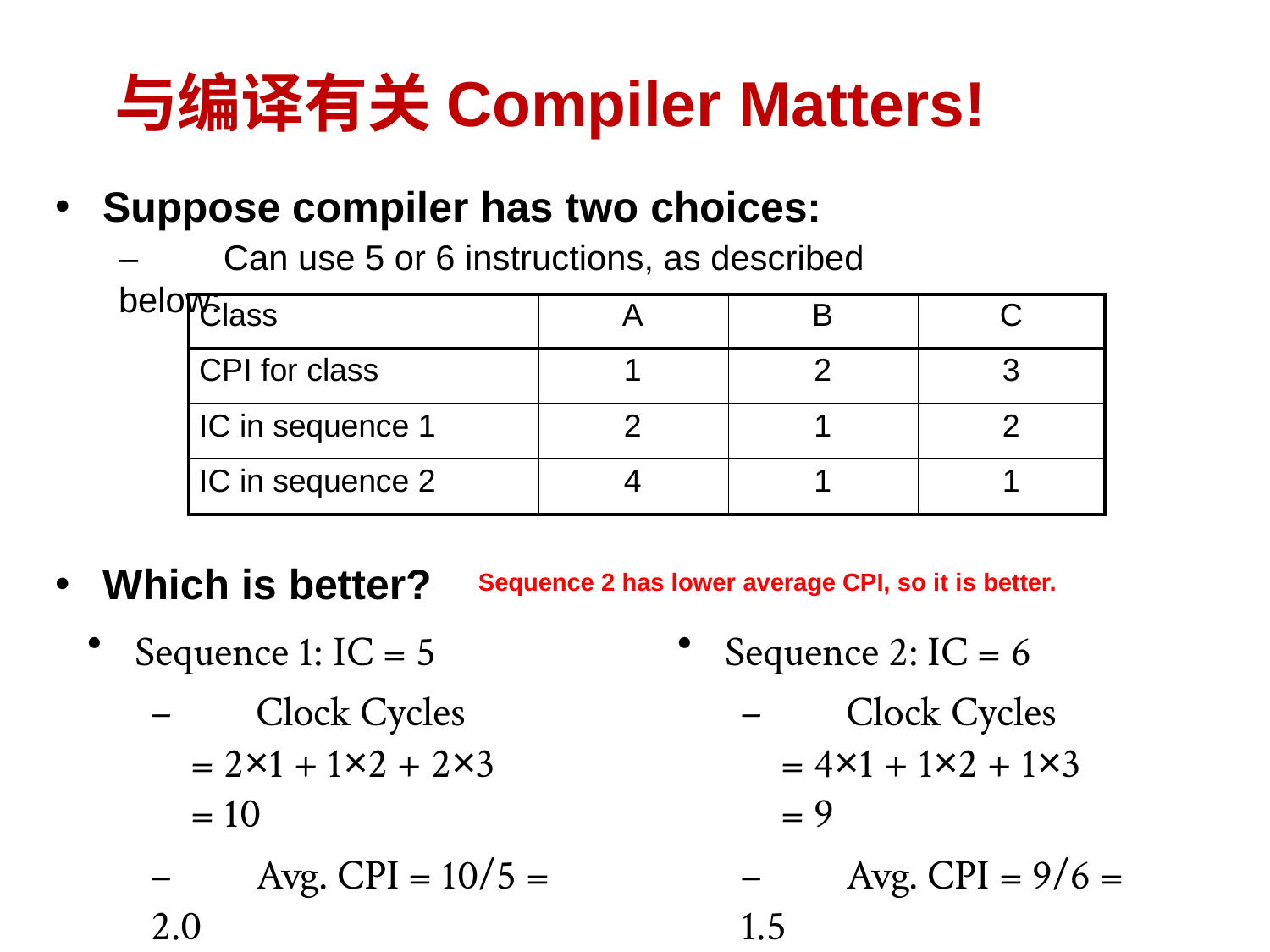

# 与编译有关Compiler Matters!
Suppose compiler has two choices:
–	Can use 5 or 6 instructions, as described below:
| Class | A | B | C |
| --- | --- | --- | --- |
| CPI for class | 1 | 2 | 3 |
| IC in sequence 1 | 2 | 1 | 2 |
| IC in sequence 2 | 4 | 1 | 1 |
Which is better?
Sequence 2 has lower average CPI, so it is better.
Sequence 1: IC = 5
–	Clock Cycles
= 2×1 + 1×2 + 2×3
= 10
–	Avg. CPI = 10/5 = 2.0
Sequence 2: IC = 6
–	Clock Cycles
= 4×1 + 1×2 + 1×3
= 9
–	Avg. CPI = 9/6 = 1.5